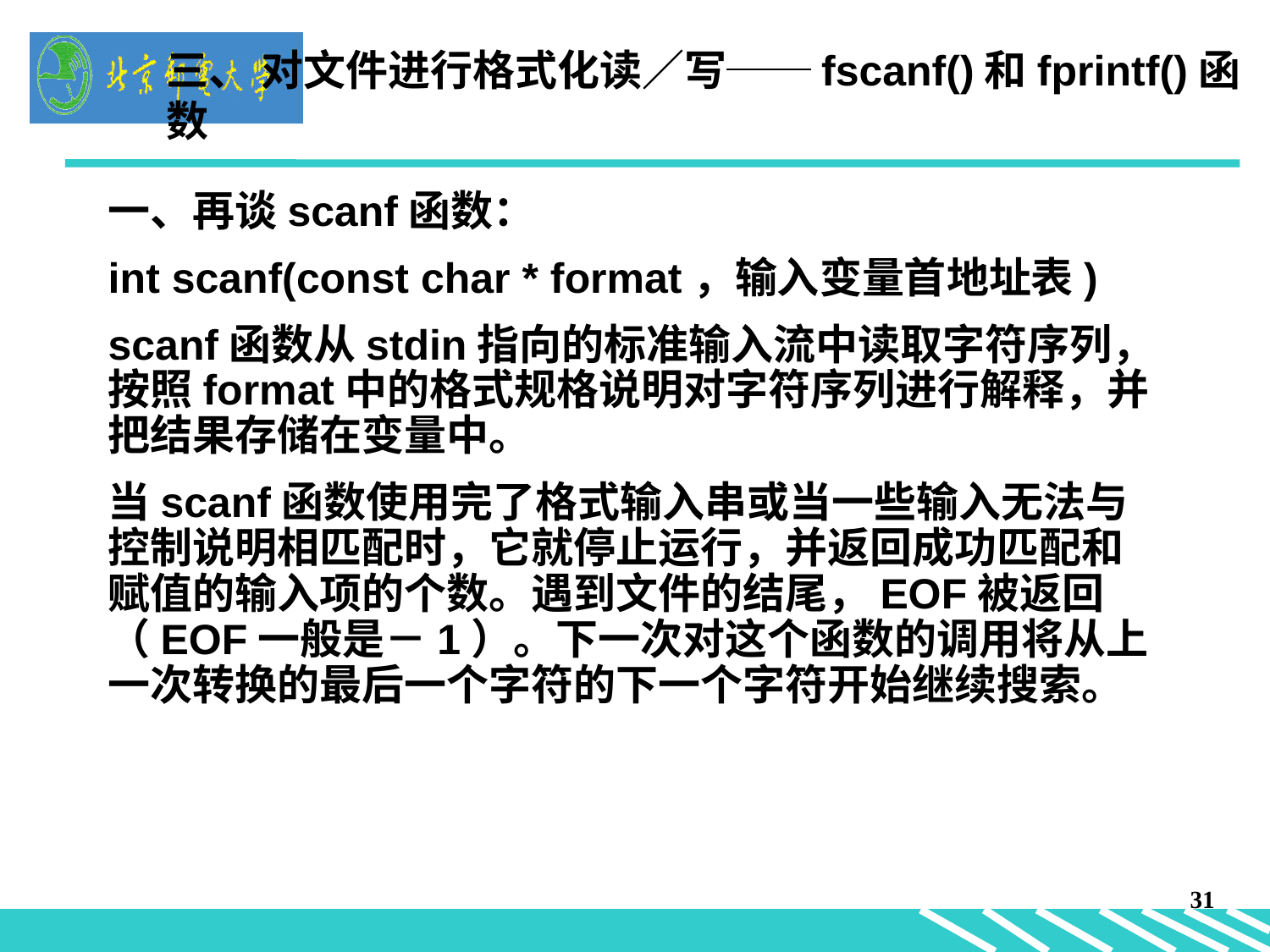

一、再谈scanf函数：
int scanf(const char * format，输入变量首地址表)
scanf函数从stdin指向的标准输入流中读取字符序列，按照format中的格式规格说明对字符序列进行解释，并把结果存储在变量中。
当scanf函数使用完了格式输入串或当一些输入无法与控制说明相匹配时，它就停止运行，并返回成功匹配和赋值的输入项的个数。遇到文件的结尾，EOF被返回（EOF一般是－1）。下一次对这个函数的调用将从上一次转换的最后一个字符的下一个字符开始继续搜索。
三、 对文件进行格式化读／写──fscanf()和fprintf()函数
31